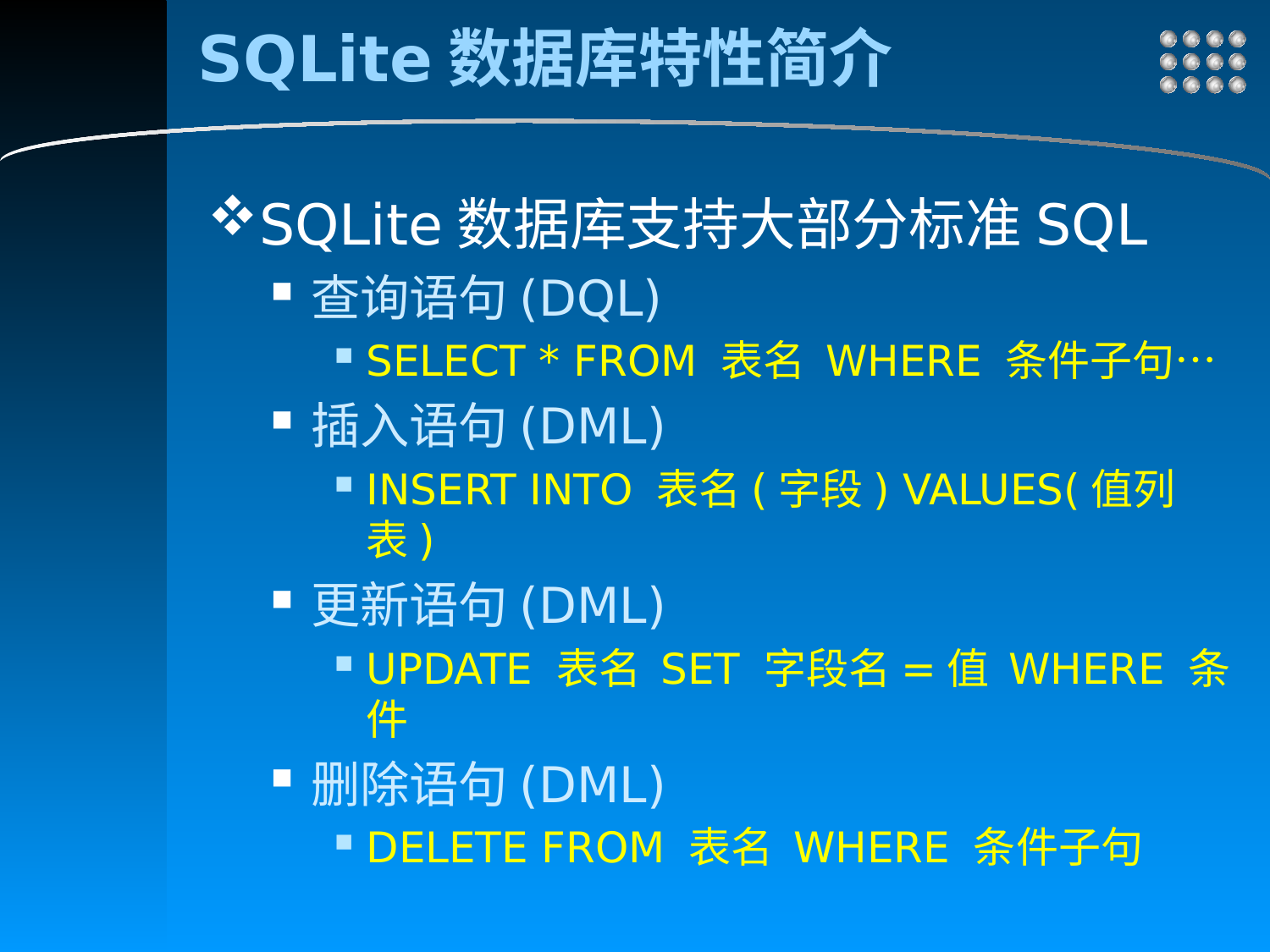

# SQLite数据库特性简介
SQLite数据库支持大部分标准SQL
查询语句(DQL)
SELECT * FROM 表名 WHERE 条件子句…
插入语句(DML)
INSERT INTO 表名(字段) VALUES(值列表)
更新语句(DML)
UPDATE 表名 SET 字段名=值 WHERE 条件
删除语句(DML)
DELETE FROM 表名 WHERE 条件子句